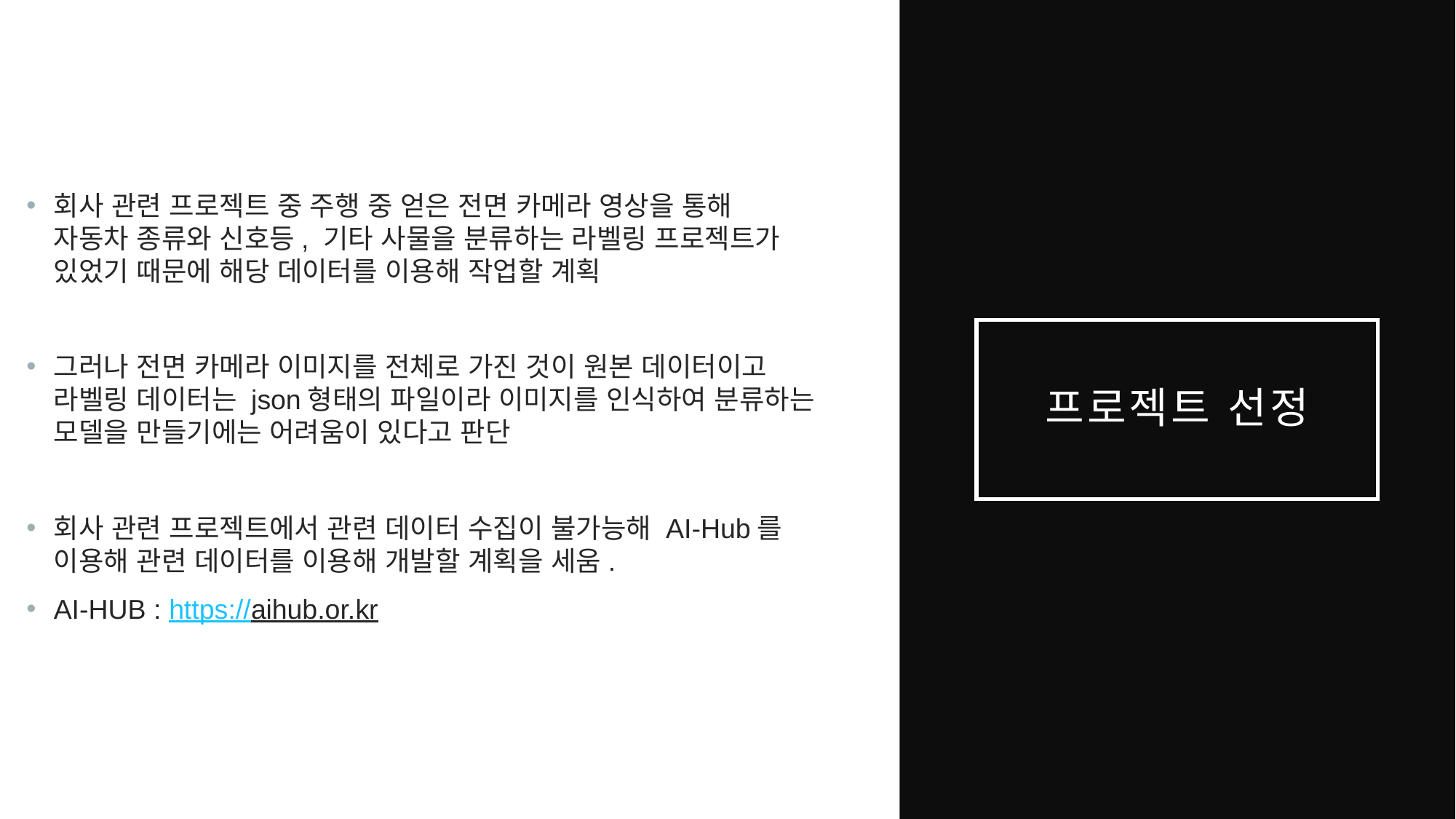

회사 관련 프로젝트 중 주행 중 얻은 전면 카메라 영상을 통해
자동차 종류와 신호등, 기타 사물을 분류하는 라벨링 프로젝트가
있었기 때문에 해당 데이터를 이용해 작업할 계획

그러나 전면 카메라 이미지를 전체로 가진 것이 원본 데이터이고
라벨링 데이터는 json형태의 파일이라 이미지를 인식하여 분류하는
모델을 만들기에는 어려움이 있다고 판단

회사 관련 프로젝트에서 관련 데이터 수집이 불가능해 AI-Hub를
이용해 관련 데이터를 이용해 개발할 계획을 세움.
AI-HUB : https://aihub.or.kr
# 프로젝트 선정